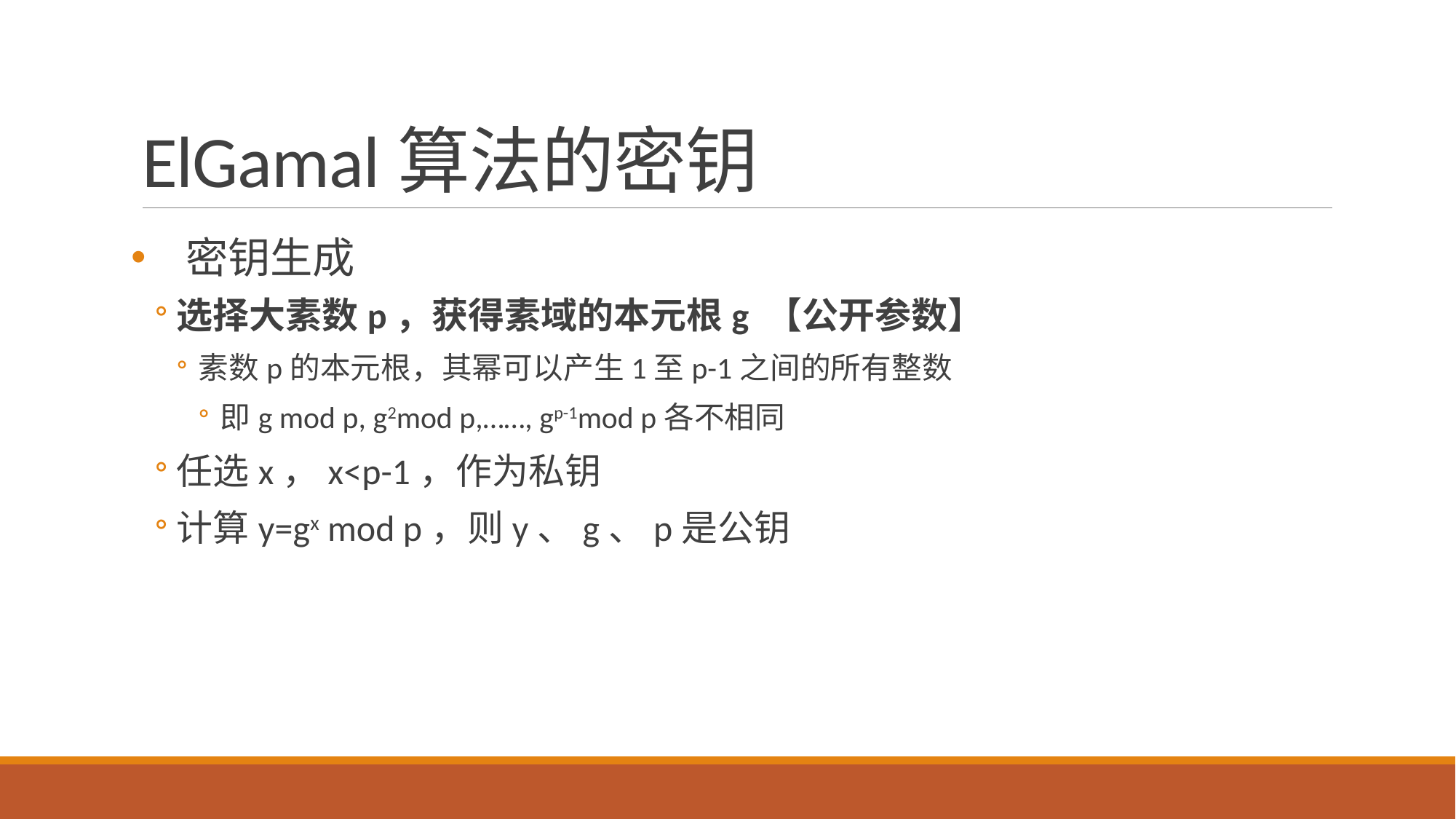

# ElGamal算法的密钥
密钥生成
选择大素数p，获得素域的本元根g 【公开参数】
素数p的本元根，其幂可以产生1至p-1之间的所有整数
即g mod p, g2mod p,……, gp-1mod p各不相同
任选x，x<p-1，作为私钥
计算y=gx mod p，则y、g、p是公钥